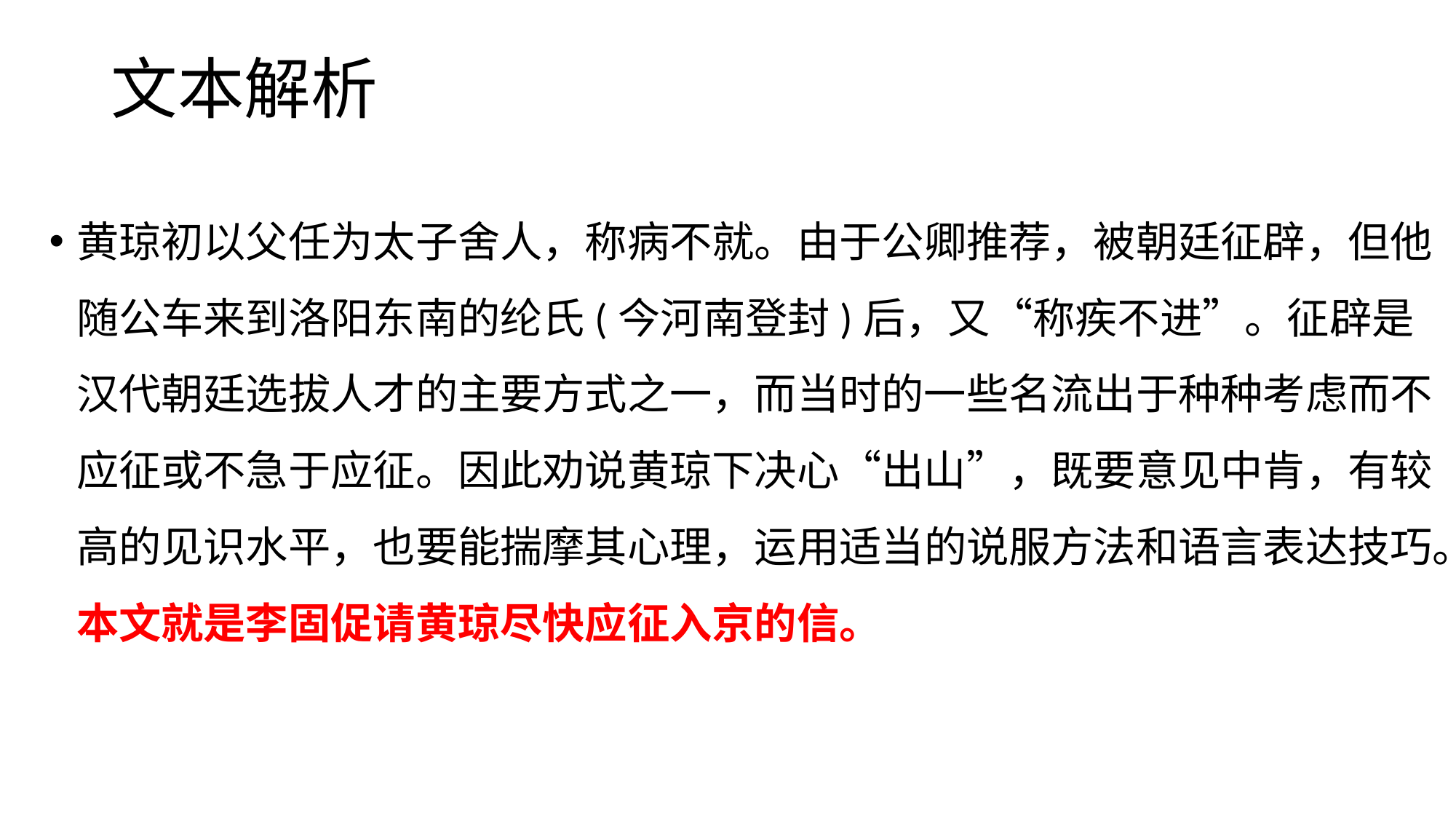

# 文本解析
黄琼初以父任为太子舍人，称病不就。由于公卿推荐，被朝廷征辟，但他随公车来到洛阳东南的纶氏(今河南登封)后，又“称疾不进”。征辟是汉代朝廷选拔人才的主要方式之一，而当时的一些名流出于种种考虑而不应征或不急于应征。因此劝说黄琼下决心“出山”，既要意见中肯，有较高的见识水平，也要能揣摩其心理，运用适当的说服方法和语言表达技巧。本文就是李固促请黄琼尽快应征入京的信。